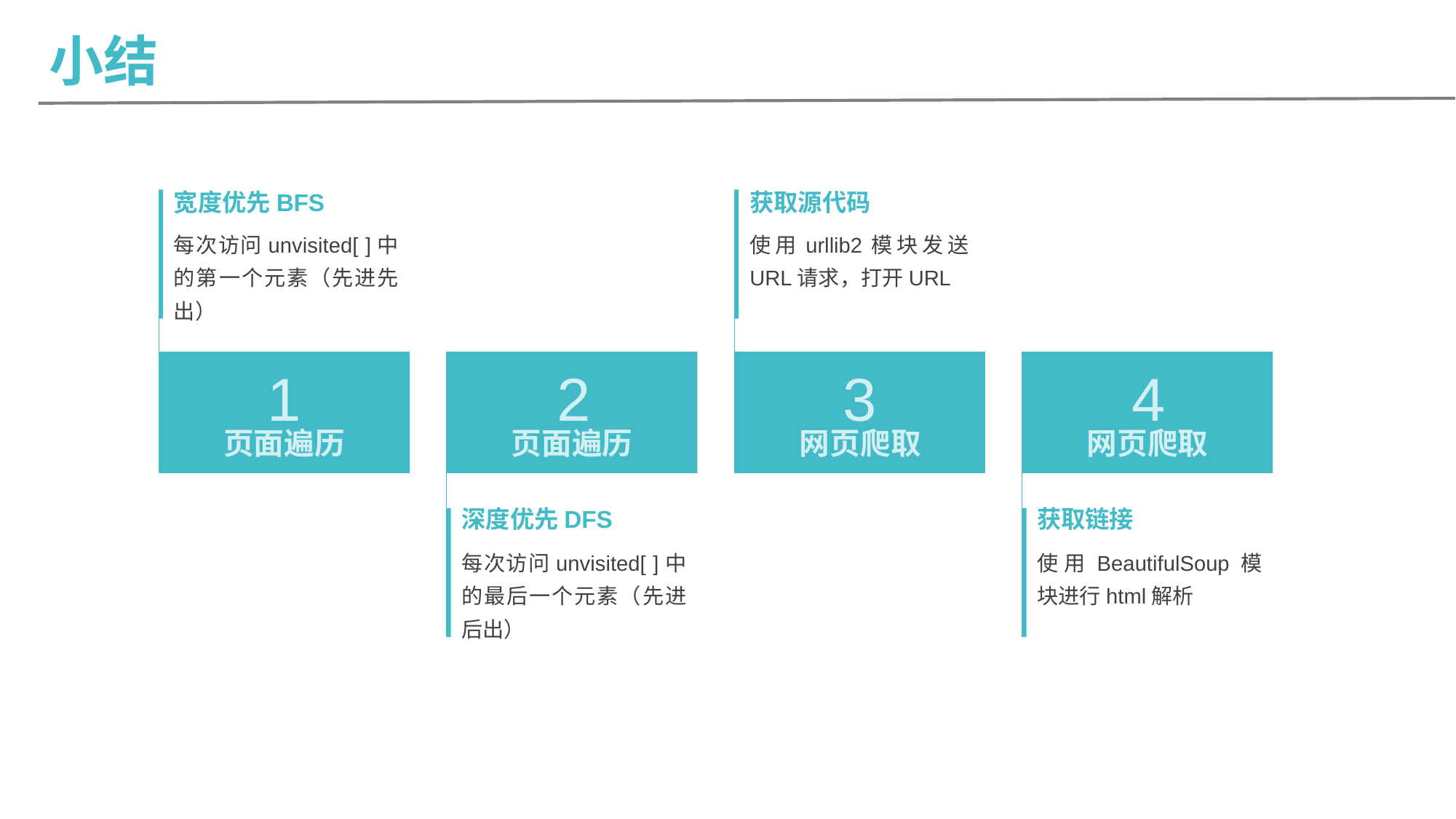

小结
宽度优先BFS
每次访问unvisited[ ]中的第一个元素（先进先出）
获取源代码
使用urllib2模块发送URL请求，打开URL

1
页面遍历

2
页面遍历

3
网页爬取

4
网页爬取

深度优先DFS
每次访问unvisited[ ]中的最后一个元素（先进后出）
获取链接
使用BeautifulSoup模块进行html解析